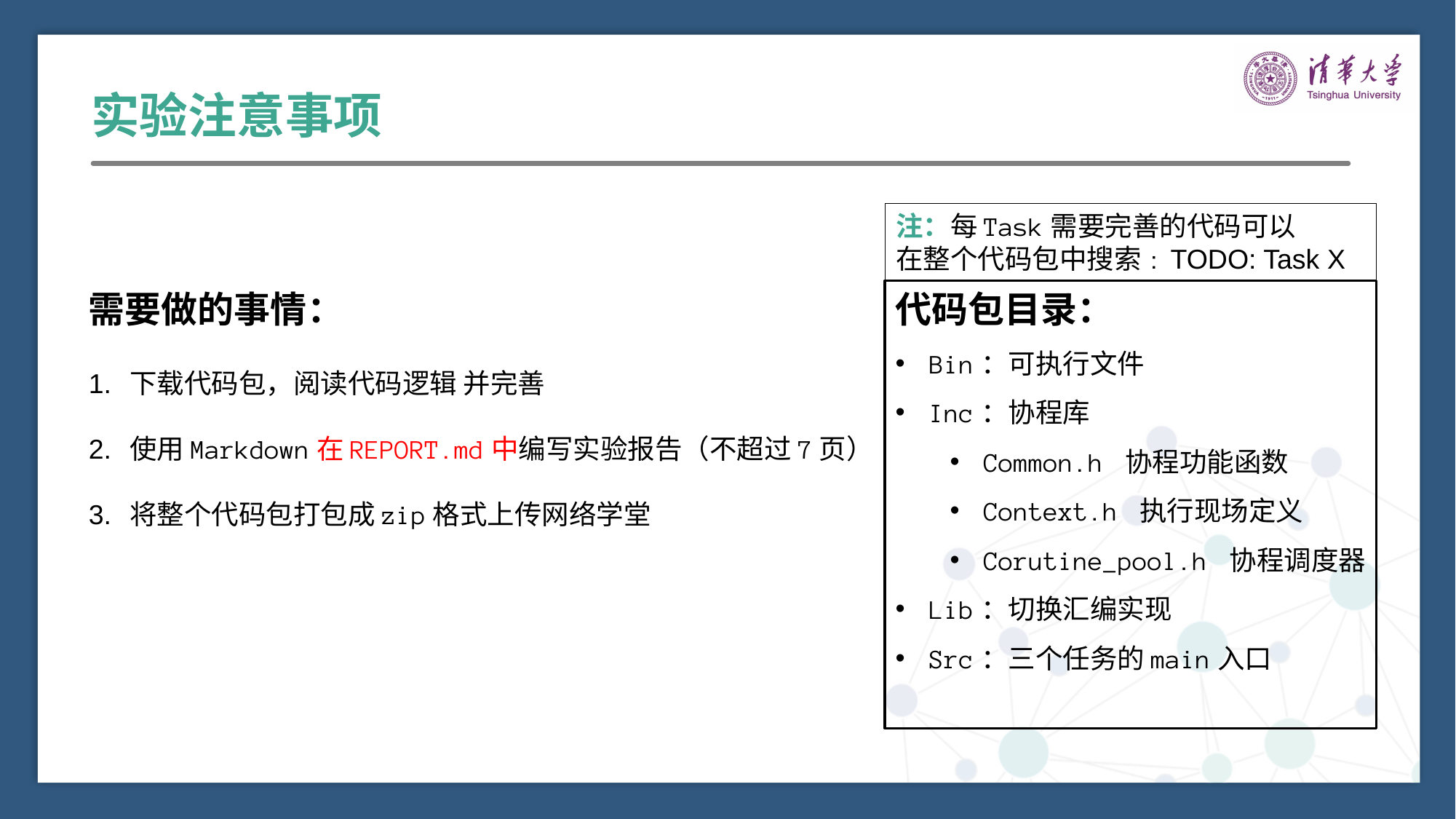

实验注意事项
注：每Task需要完善的代码可以
在整个代码包中搜索: TODO: Task X
需要做的事情：

下载代码包，阅读代码逻辑 并完善

使用Markdown在REPORT.md中编写实验报告（不超过7页）

将整个代码包打包成zip格式上传网络学堂
代码包目录：
Bin：可执行文件
Inc：协程库
Common.h 协程功能函数
Context.h 执行现场定义
Corutine_pool.h 协程调度器
Lib：切换汇编实现
Src：三个任务的main入口